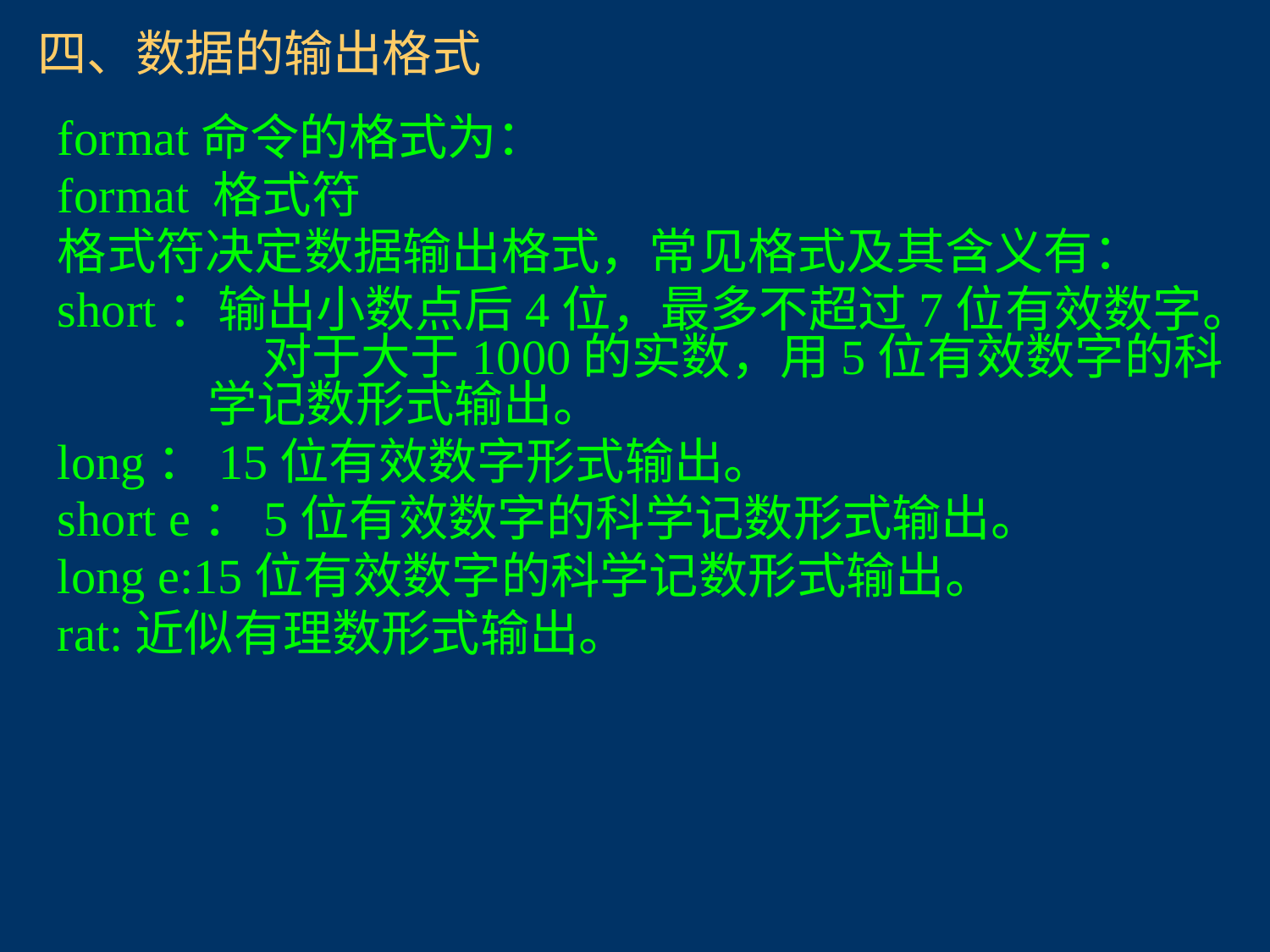

四、数据的输出格式
format命令的格式为：
format 格式符
格式符决定数据输出格式，常见格式及其含义有：
short：输出小数点后4位，最多不超过7位有效数字。      对于大于1000的实数，用5位有效数字的科学记数形式输出。
long：15位有效数字形式输出。
short e：5位有效数字的科学记数形式输出。
long e:15位有效数字的科学记数形式输出。
rat:近似有理数形式输出。